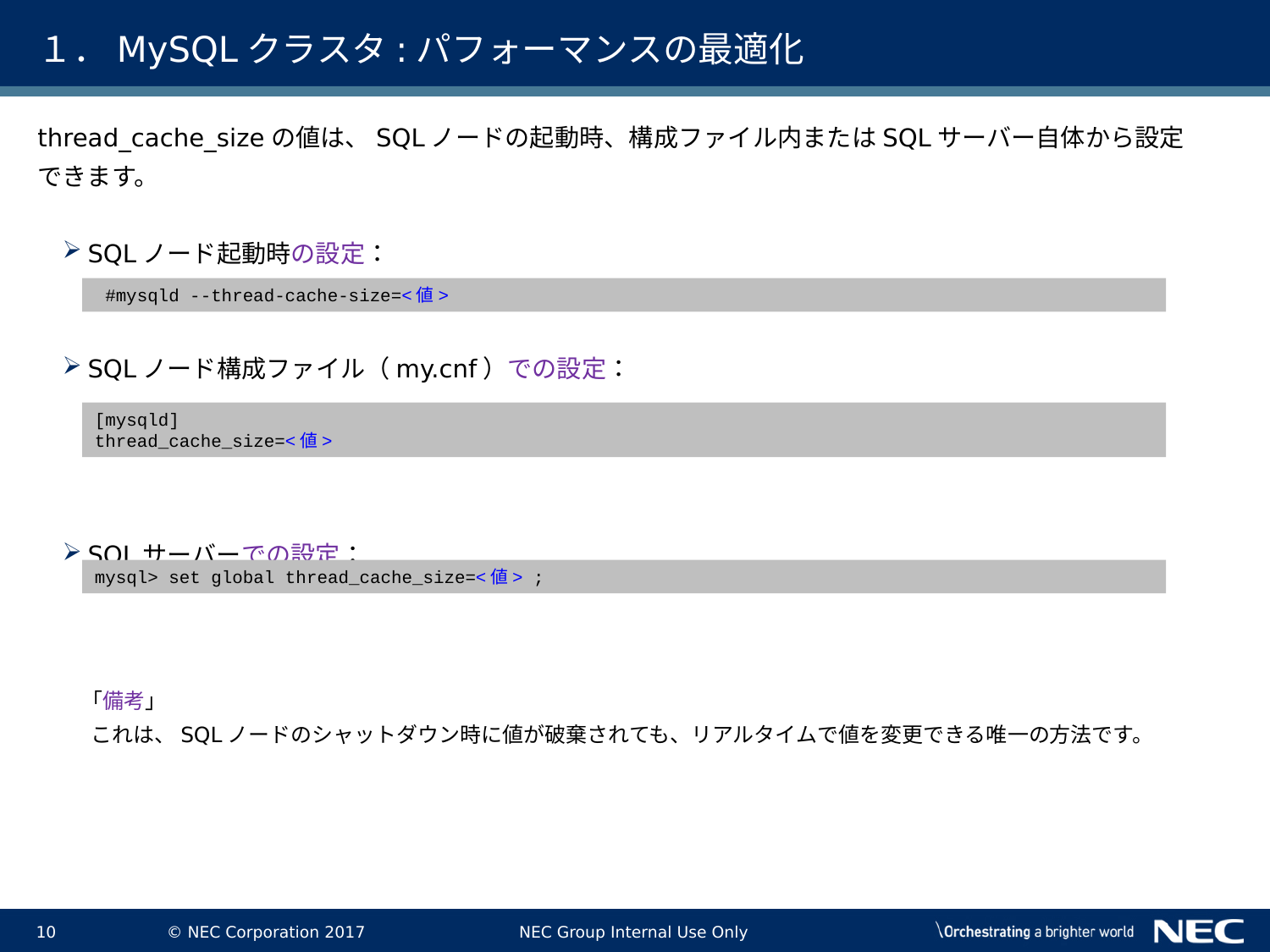

# １．MySQLクラスタ:パフォーマンスの最適化
thread_cache_sizeの値は、SQLノードの起動時、構成ファイル内またはSQLサーバー自体から設定
できます。

SQLノード起動時の設定：

SQLノード構成ファイル（my.cnf）での設定：

SQLサーバーでの設定：

   「備考」
     これは、SQLノードのシャットダウン時に値が破棄されても、リアルタイムで値を変更できる唯一の方法です。

 #mysqld --thread-cache-size=<値>
[mysqld]
thread_cache_size=<値>
mysql> set global thread_cache_size=<値> ;